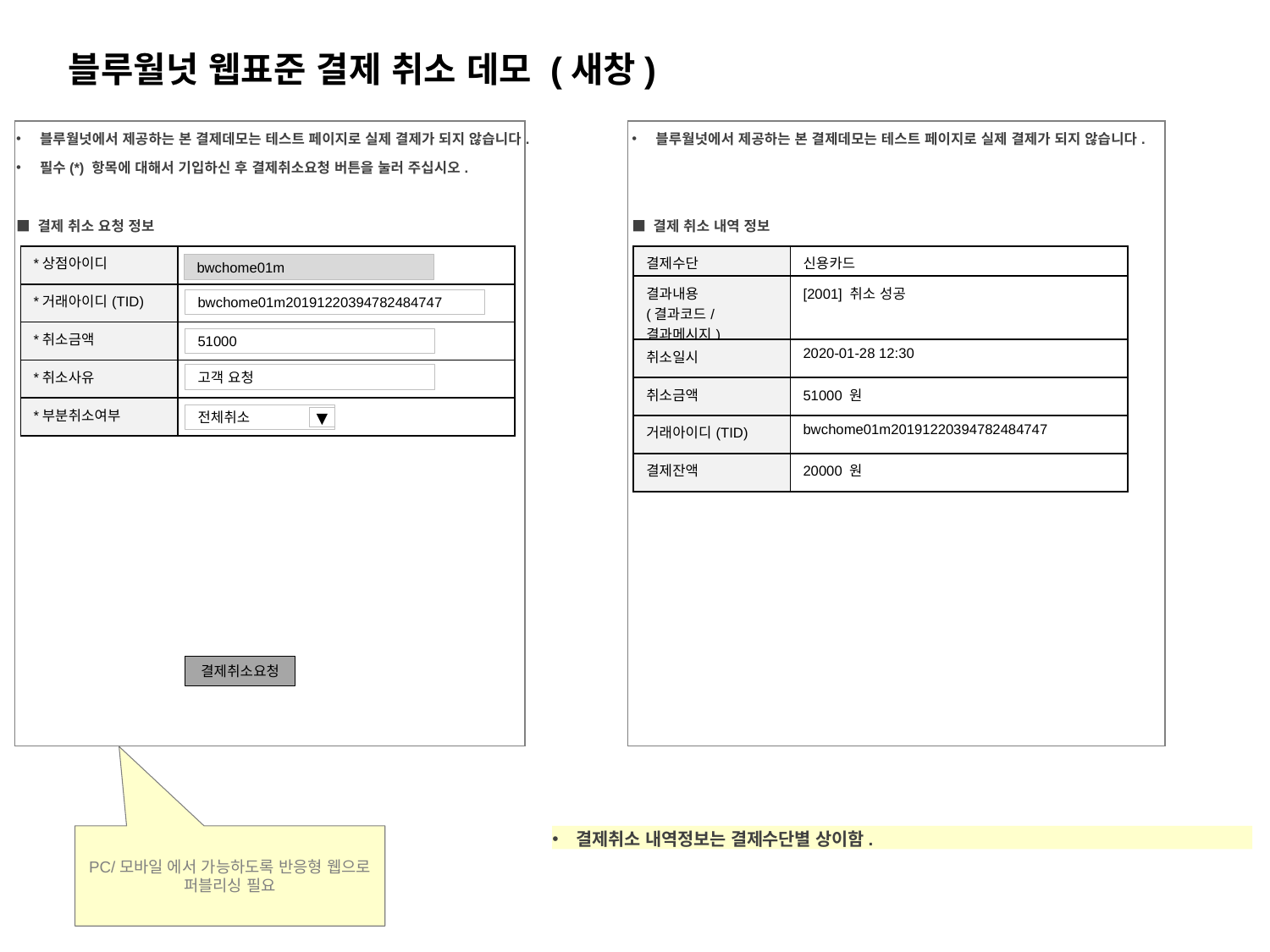

블루월넛 웹표준 결제 취소 데모 (새창)

블루월넛에서 제공하는 본 결제데모는 테스트 페이지로 실제 결제가 되지 않습니다.
필수(*) 항목에 대해서 기입하신 후 결제취소요청 버튼을 눌러 주십시오.
블루월넛에서 제공하는 본 결제데모는 테스트 페이지로 실제 결제가 되지 않습니다.
■ 결제 취소 요청 정보
■ 결제 취소 내역 정보
| \*상점아이디 |  |
| --- | --- |
| \*거래아이디(TID) |  |
| \*취소금액 |  |
| \*취소사유 |  |
| \*부분취소여부 |  |
| 결제수단 | 신용카드 |
| --- | --- |
| 결과내용 (결과코드/결과메시지) | [2001] 취소 성공 |
| 취소일시 | 2020-01-28 12:30 |
| 취소금액 | 51000 원 |
| 거래아이디(TID) | bwchome01m20191220394782484747 |
| 결제잔액 | 20000 원 |
bwchome01m
bwchome01m20191220394782484747
51000
고객 요청
전체취소
▼
결제취소요청
PC/모바일 에서 가능하도록 반응형 웹으로 퍼블리싱 필요
결제취소 내역정보는 결제수단별 상이함.